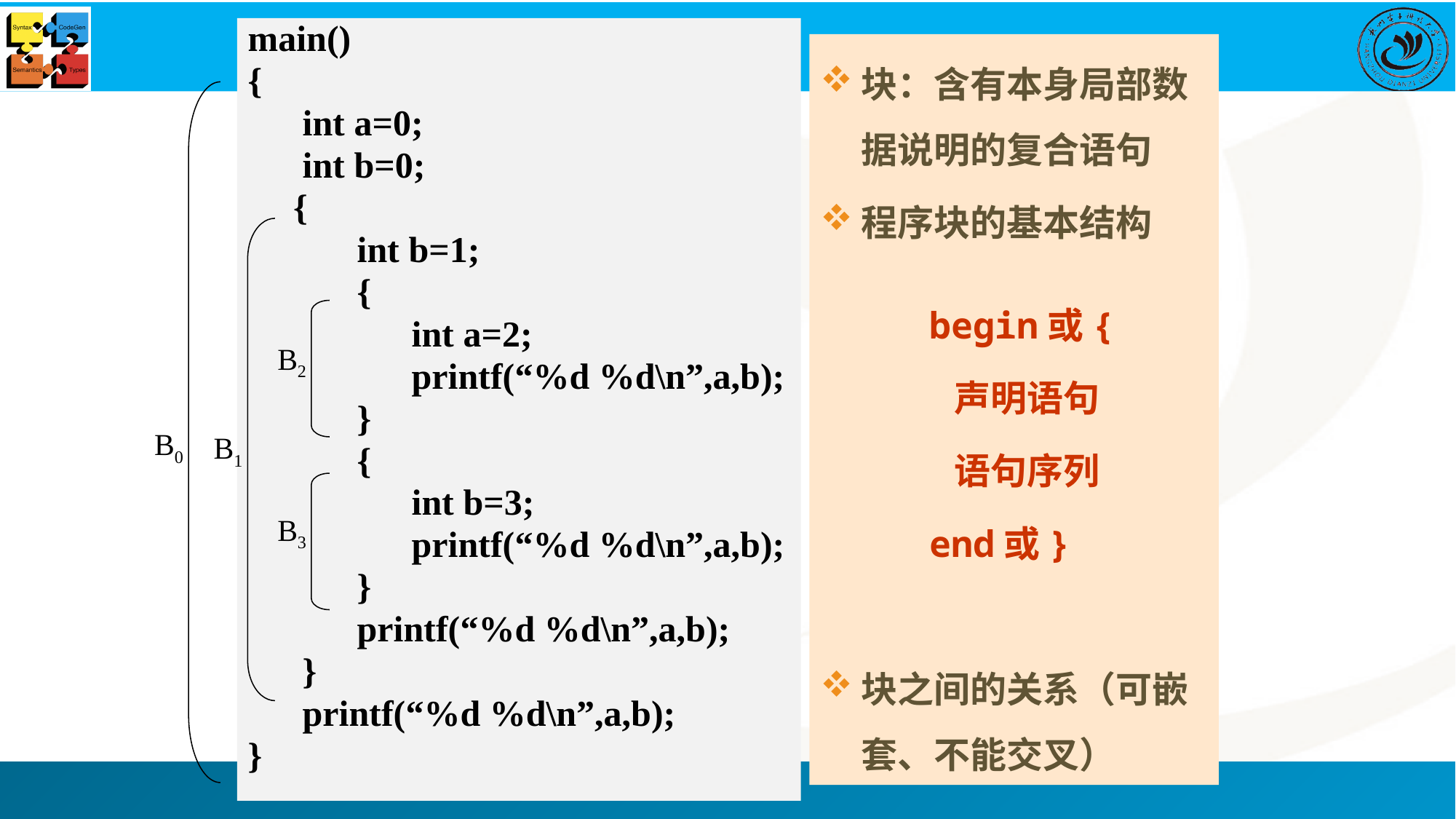

main()
{
      int a=0;
      int b=0;
     {
            int b=1;
            {
                  int a=2;
                  printf(“%d %d\n”,a,b);
            }
            {
                  int b=3;
                  printf(“%d %d\n”,a,b);
            }
            printf(“%d %d\n”,a,b);
      }
      printf(“%d %d\n”,a,b);
}
块：含有本身局部数据说明的复合语句
程序块的基本结构

begin或{
  声明语句
  语句序列
end或}

块之间的关系（可嵌套、不能交叉）

B0

B1

B2

B3